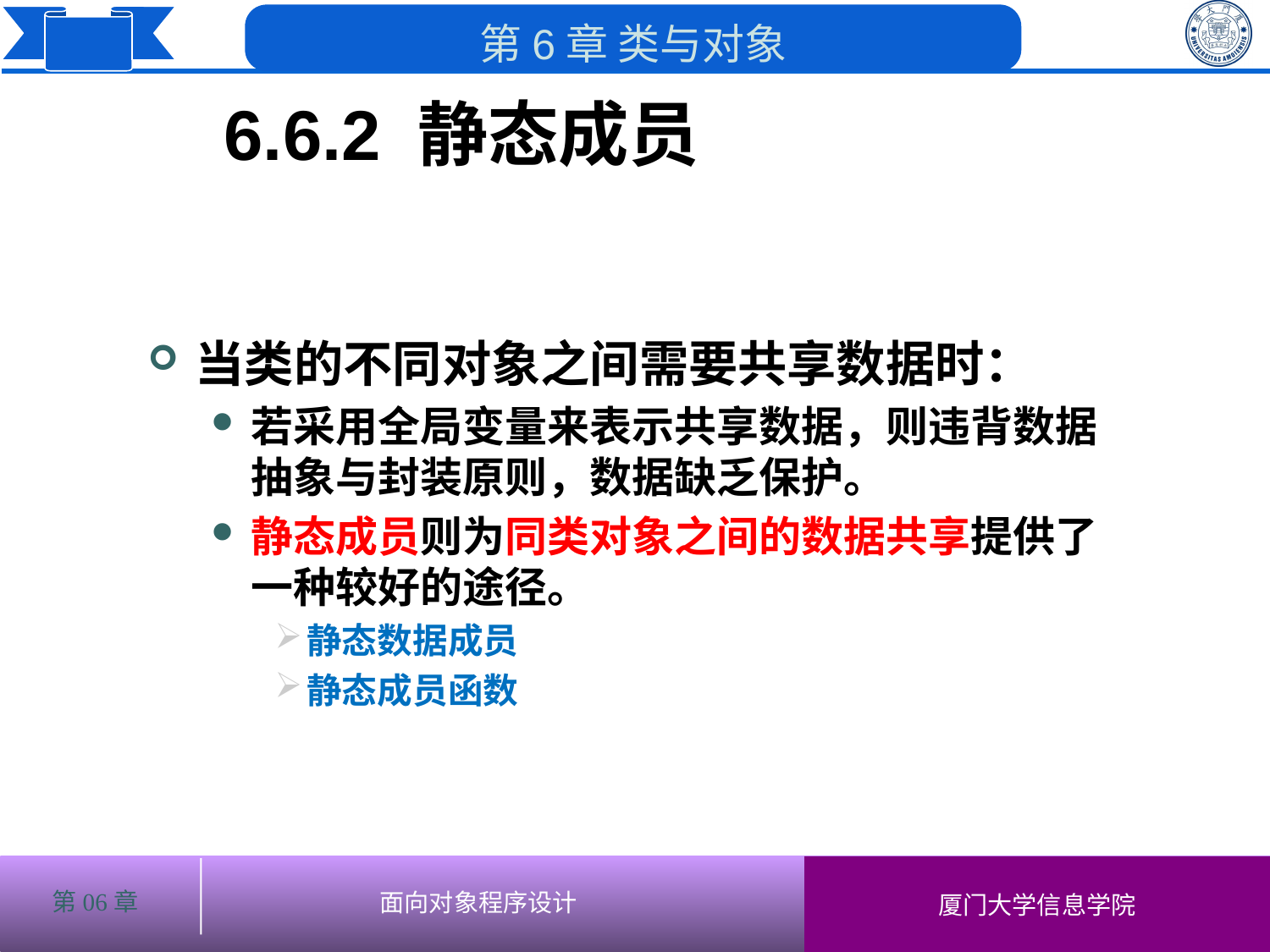

6.6.2 静态成员
当类的不同对象之间需要共享数据时：
若采用全局变量来表示共享数据，则违背数据抽象与封装原则，数据缺乏保护。
静态成员则为同类对象之间的数据共享提供了一种较好的途径。
静态数据成员
静态成员函数
7